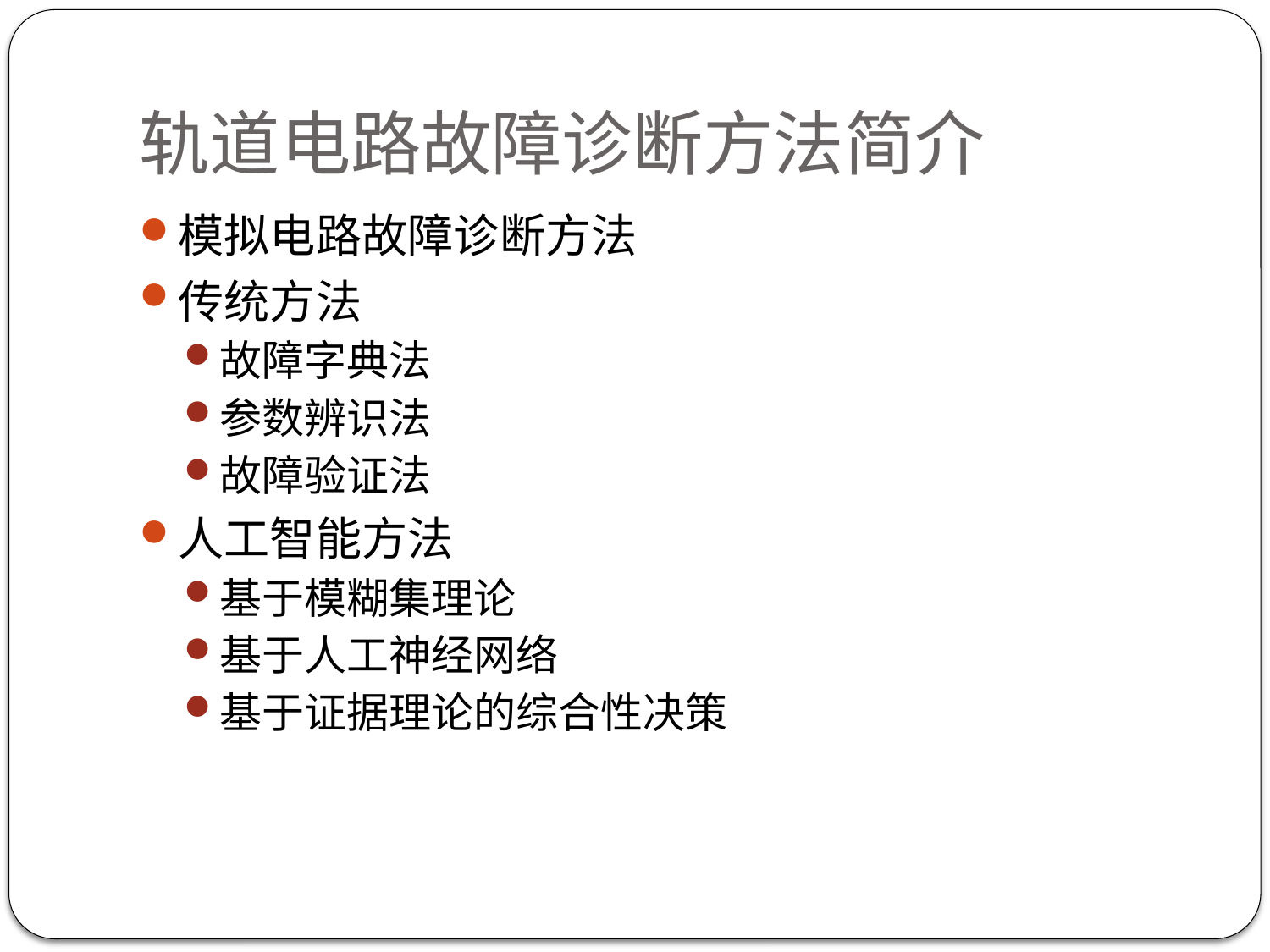

# 轨道电路故障诊断方法简介
模拟电路故障诊断方法
传统方法
故障字典法
参数辨识法
故障验证法
人工智能方法
基于模糊集理论
基于人工神经网络
基于证据理论的综合性决策